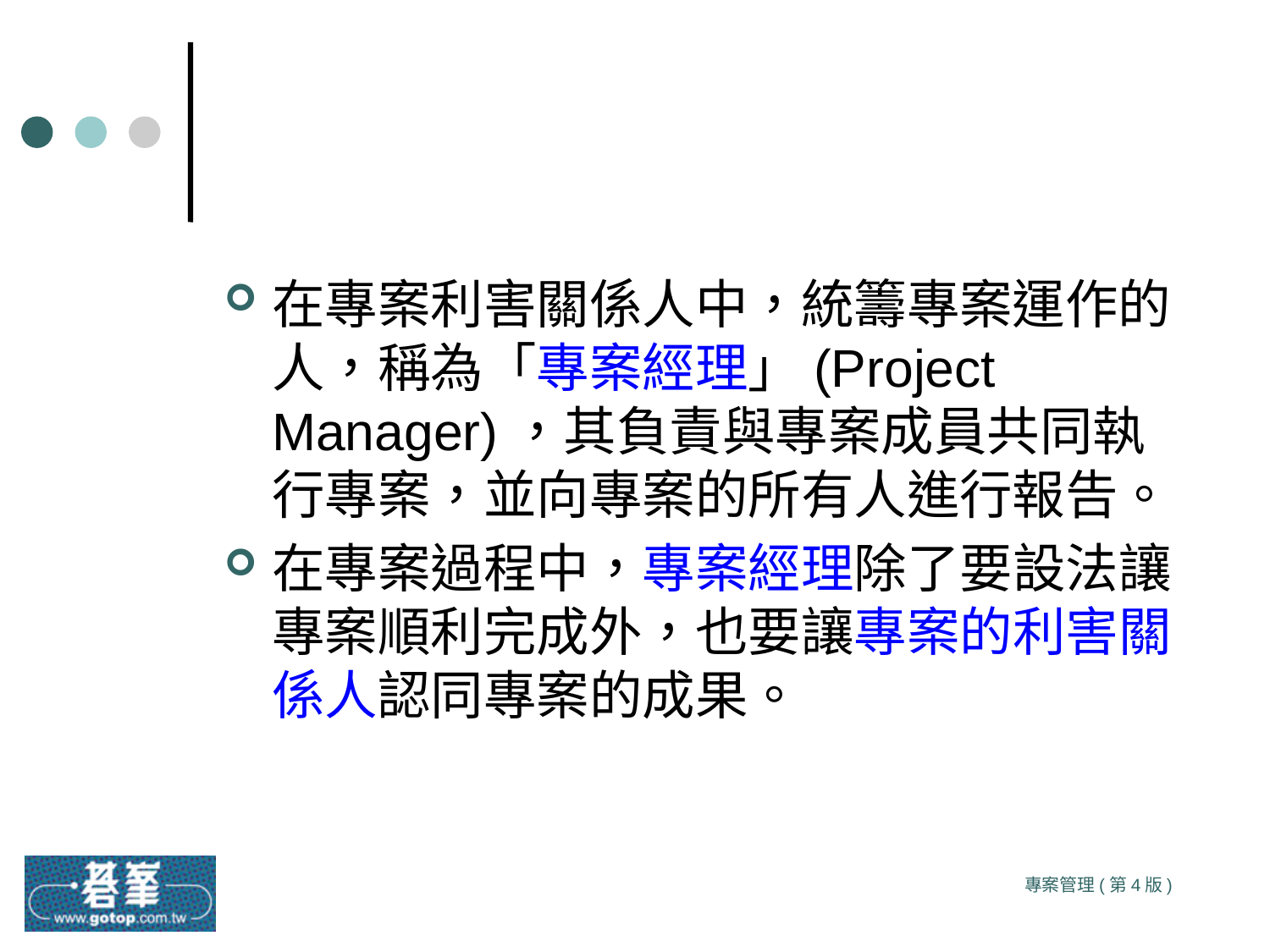

#
在專案利害關係人中，統籌專案運作的人，稱為「專案經理」(Project Manager)，其負責與專案成員共同執行專案，並向專案的所有人進行報告。
在專案過程中，專案經理除了要設法讓專案順利完成外，也要讓專案的利害關係人認同專案的成果。
專案管理(第4版)